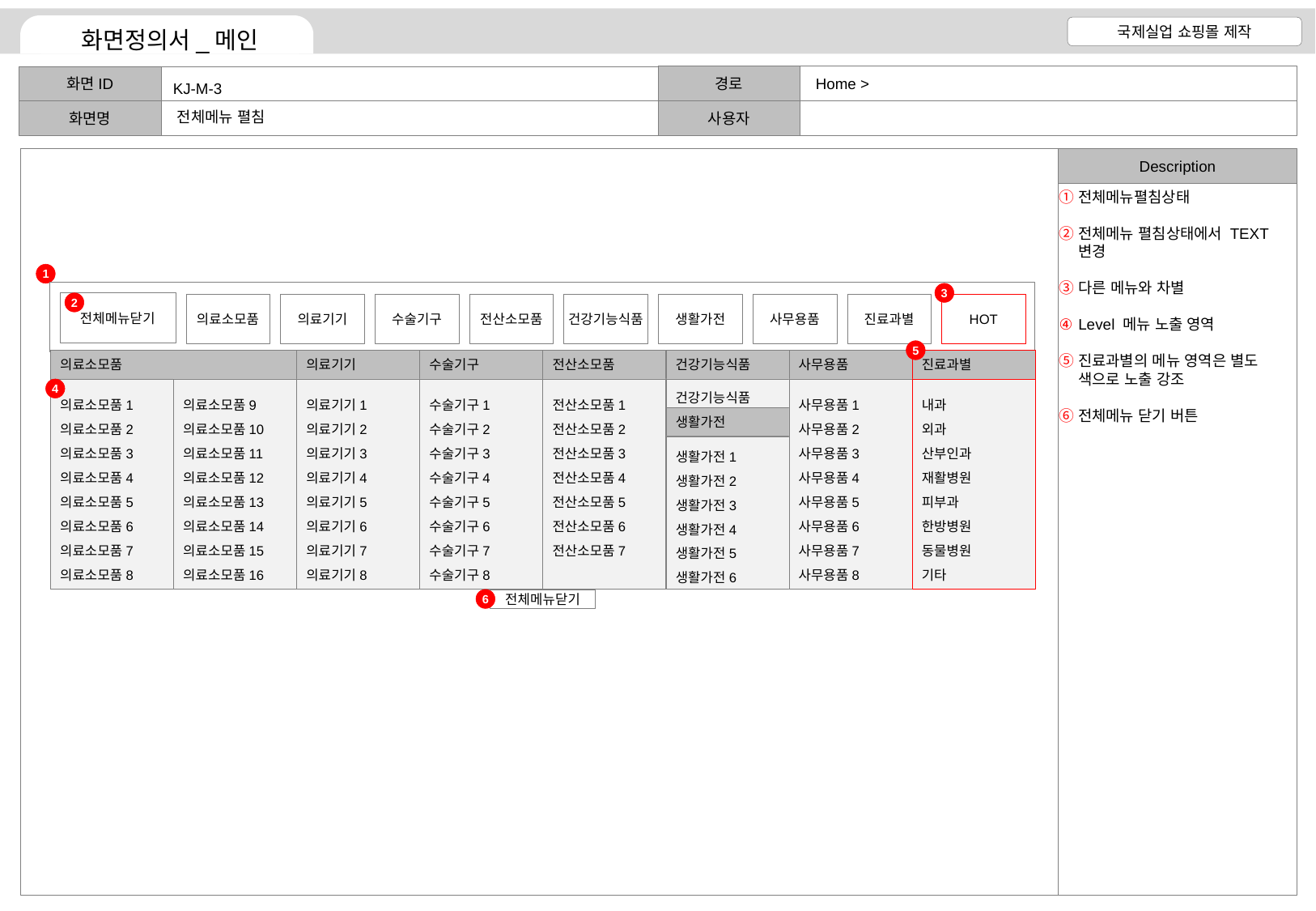

Home >
KJ-M-3
전체메뉴 펼침
전체메뉴펼침상태

전체메뉴 펼침상태에서 TEXT 변경

다른 메뉴와 차별

Level 메뉴 노출 영역

진료과별의 메뉴 영역은 별도 색으로 노출 강조

전체메뉴 닫기 버튼
1

3
전체메뉴닫기
2
의료소모품
의료기기
수술기구
전산소모품
건강기능식품
생활가전
사무용품
진료과별
HOT
5
의료소모품
의료기기
수술기구
전산소모품
건강기능식품
사무용품
진료과별
4
의료소모품1
의료소모품2
의료소모품3
의료소모품4
의료소모품5
의료소모품6
의료소모품7
의료소모품8
의료소모품9
의료소모품10
의료소모품11
의료소모품12
의료소모품13
의료소모품14
의료소모품15
의료소모품16
의료기기1
의료기기2
의료기기3
의료기기4
의료기기5
의료기기6
의료기기7
의료기기8
수술기구1
수술기구2
수술기구3
수술기구4
수술기구5
수술기구6
수술기구7
수술기구8
전산소모품1
전산소모품2
전산소모품3
전산소모품4
전산소모품5
전산소모품6
전산소모품7
건강기능식품
사무용품1
사무용품2
사무용품3
사무용품4
사무용품5
사무용품6
사무용품7
사무용품8
내과
외과
산부인과
재활병원
피부과
한방병원
동물병원
기타
생활가전
생활가전1
생활가전2
생활가전3
생활가전4
생활가전5
생활가전6
6
전체메뉴닫기